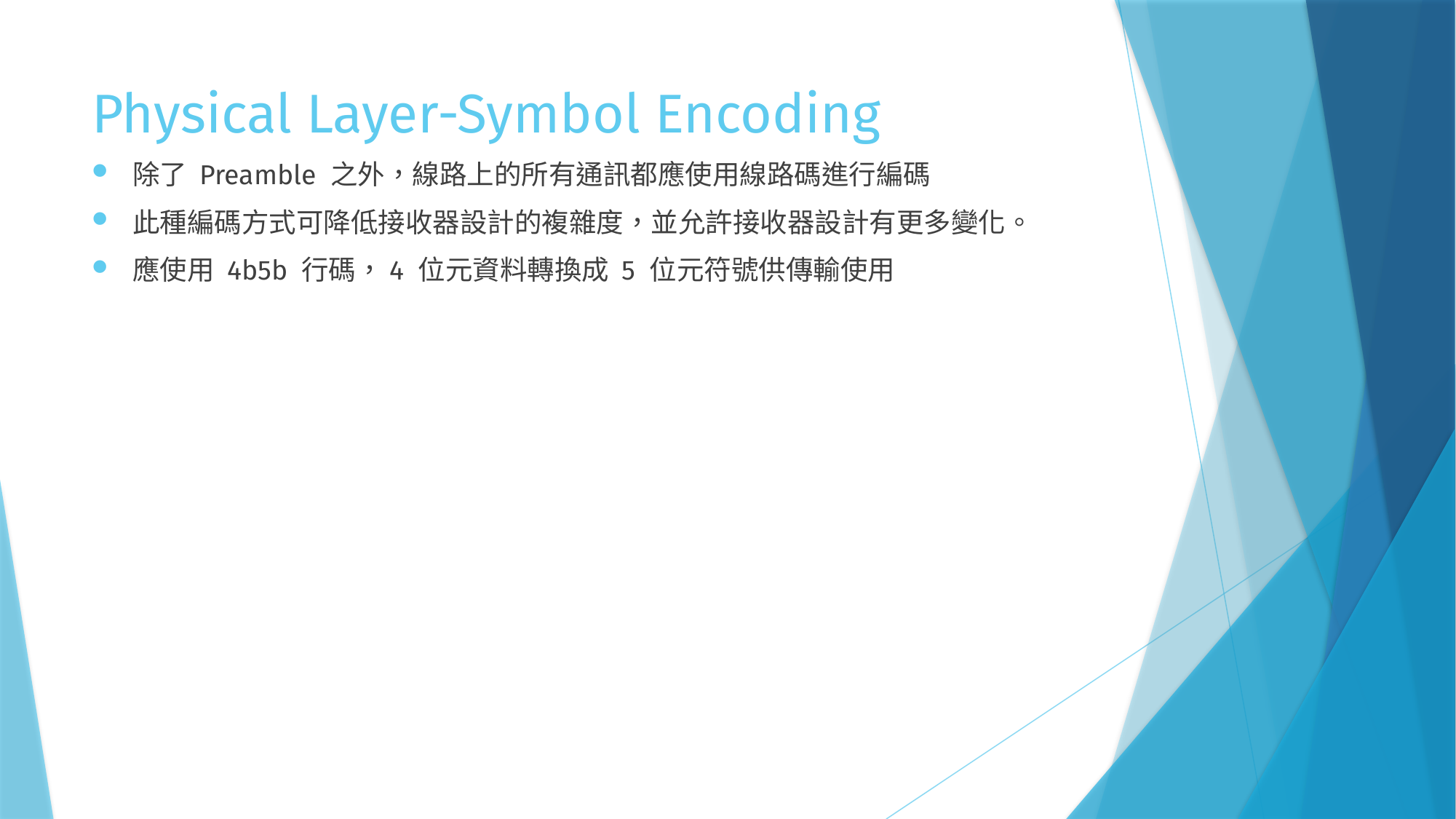

# Physical Layer-Symbol Encoding
除了 Preamble 之外，線路上的所有通訊都應使用線路碼進行編碼
此種編碼方式可降低接收器設計的複雜度，並允許接收器設計有更多變化。
應使用 4b5b 行碼，4 位元資料轉換成 5 位元符號供傳輸使用